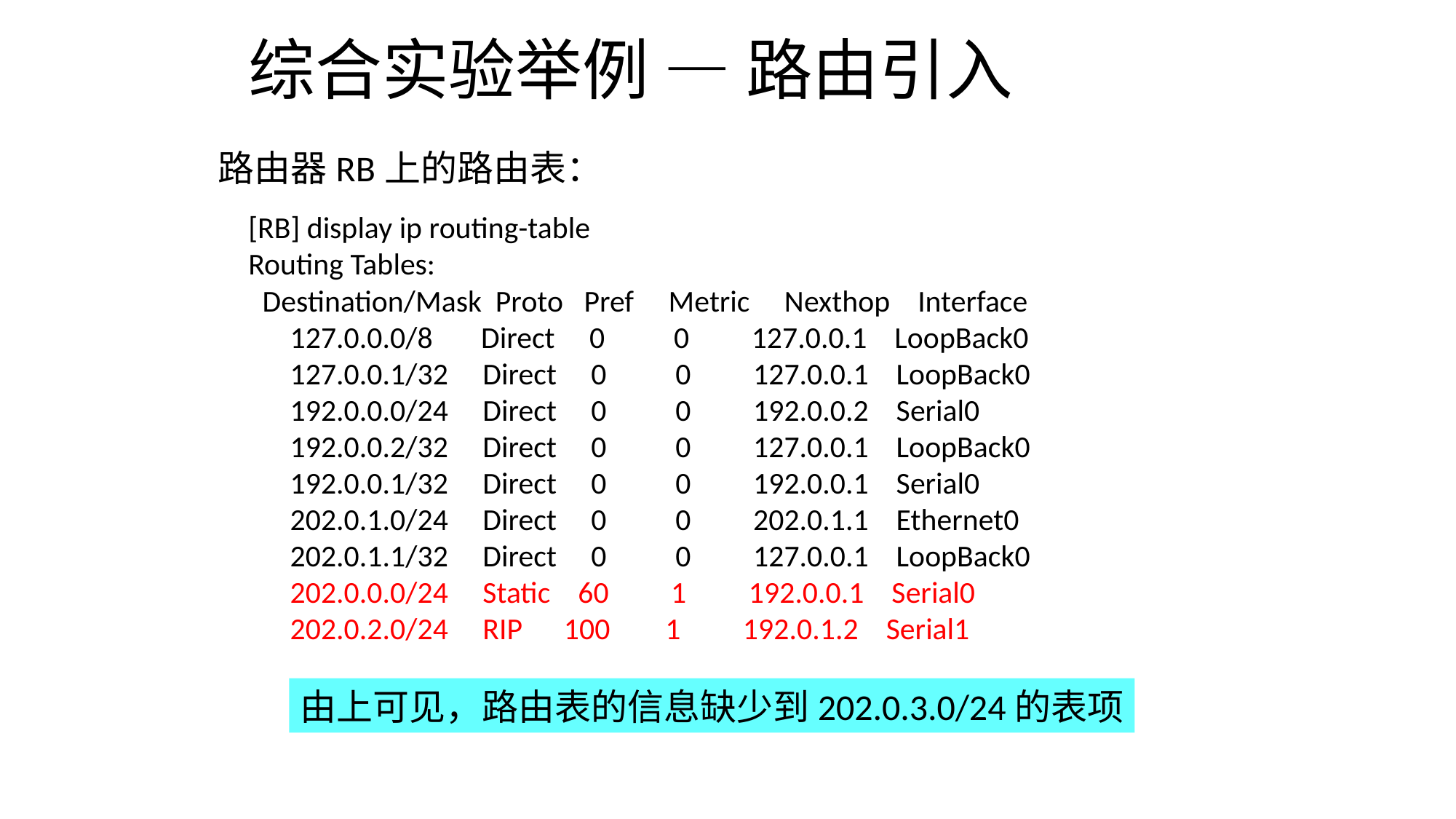

# 综合实验举例 — 路由引入
路由器RB上的路由表：
[RB] display ip routing-table
Routing Tables:
  Destination/Mask  Proto   Pref     Metric     Nexthop    Interface
      127.0.0.0/8       Direct     0          0         127.0.0.1    LoopBack0
      127.0.0.1/32     Direct     0          0         127.0.0.1    LoopBack0
      192.0.0.0/24     Direct     0          0         192.0.0.2    Serial0
      192.0.0.2/32     Direct     0          0         127.0.0.1    LoopBack0
      192.0.0.1/32     Direct     0          0         192.0.0.1    Serial0
      202.0.1.0/24     Direct     0          0         202.0.1.1    Ethernet0
      202.0.1.1/32     Direct     0          0         127.0.0.1    LoopBack0
      202.0.0.0/24     Static    60         1         192.0.0.1    Serial0
      202.0.2.0/24     RIP      100        1         192.0.1.2    Serial1

由上可见，路由表的信息缺少到202.0.3.0/24的表项
42